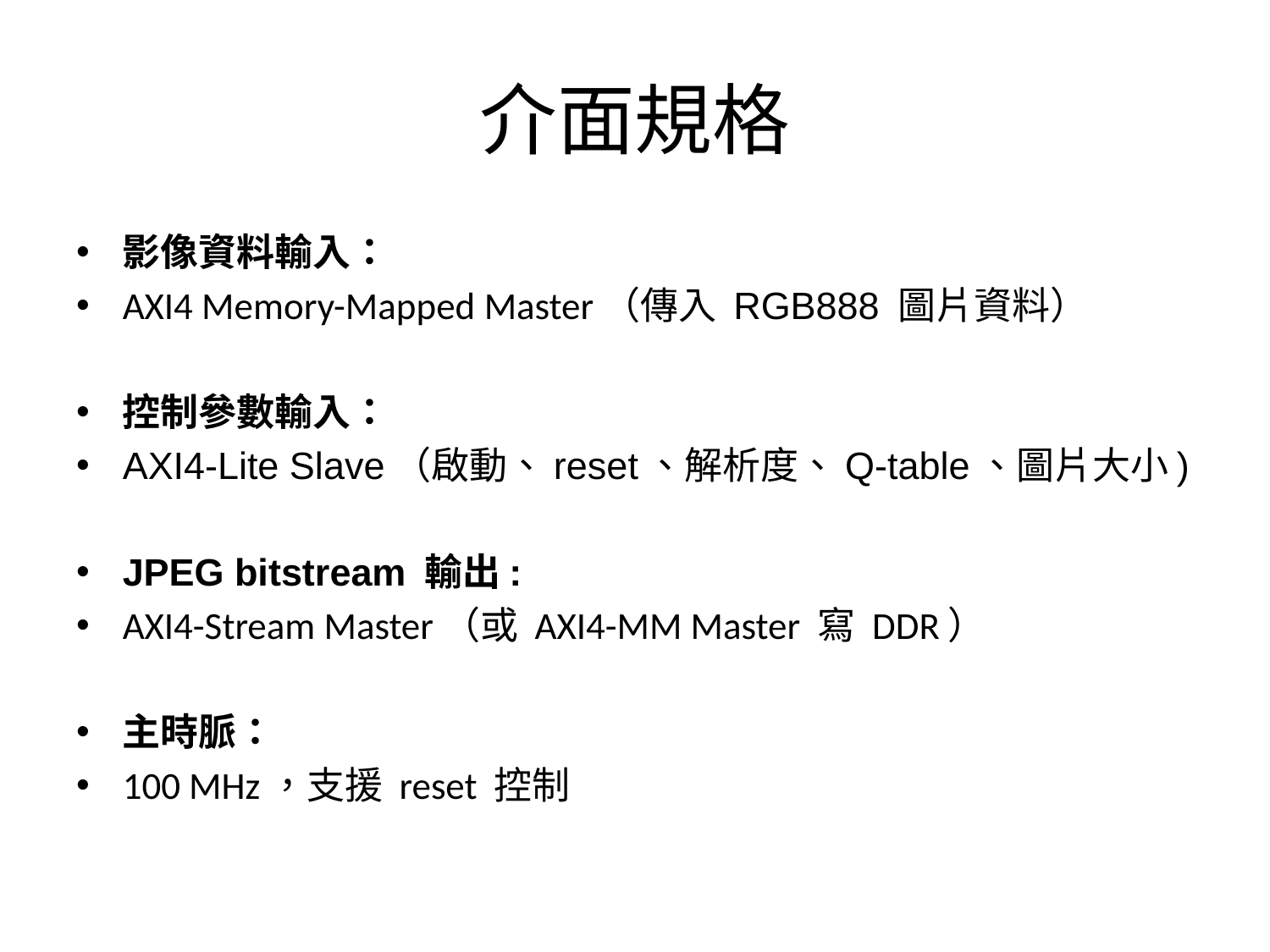

# 介面規格
影像資料輸入：
AXI4 Memory-Mapped Master（傳入 RGB888 圖片資料）

控制參數輸入：
AXI4-Lite Slave（啟動、reset、解析度、Q-table、圖片大小)

JPEG bitstream 輸出:
AXI4-Stream Master（或 AXI4-MM Master 寫 DDR）

主時脈：
100 MHz，支援 reset 控制